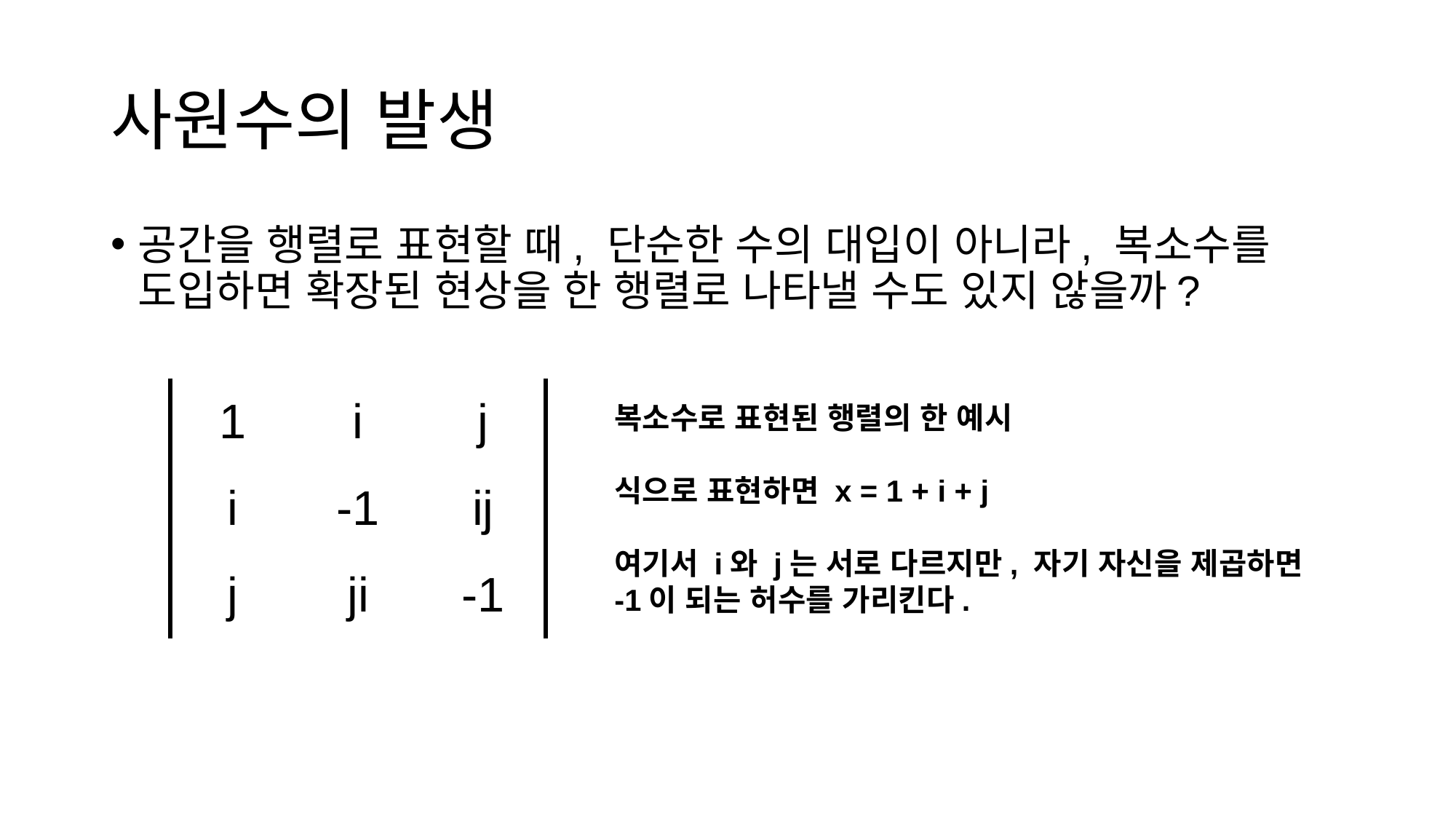

# 사원수의 발생
공간을 행렬로 표현할 때, 단순한 수의 대입이 아니라, 복소수를 도입하면 확장된 현상을 한 행렬로 나타낼 수도 있지 않을까?
| 1 | i | j |
| --- | --- | --- |
| i | -1 | ij |
| j | ji | -1 |
복소수로 표현된 행렬의 한 예시

식으로 표현하면 x = 1 + i + j

여기서 i와 j는 서로 다르지만, 자기 자신을 제곱하면 -1이 되는 허수를 가리킨다.